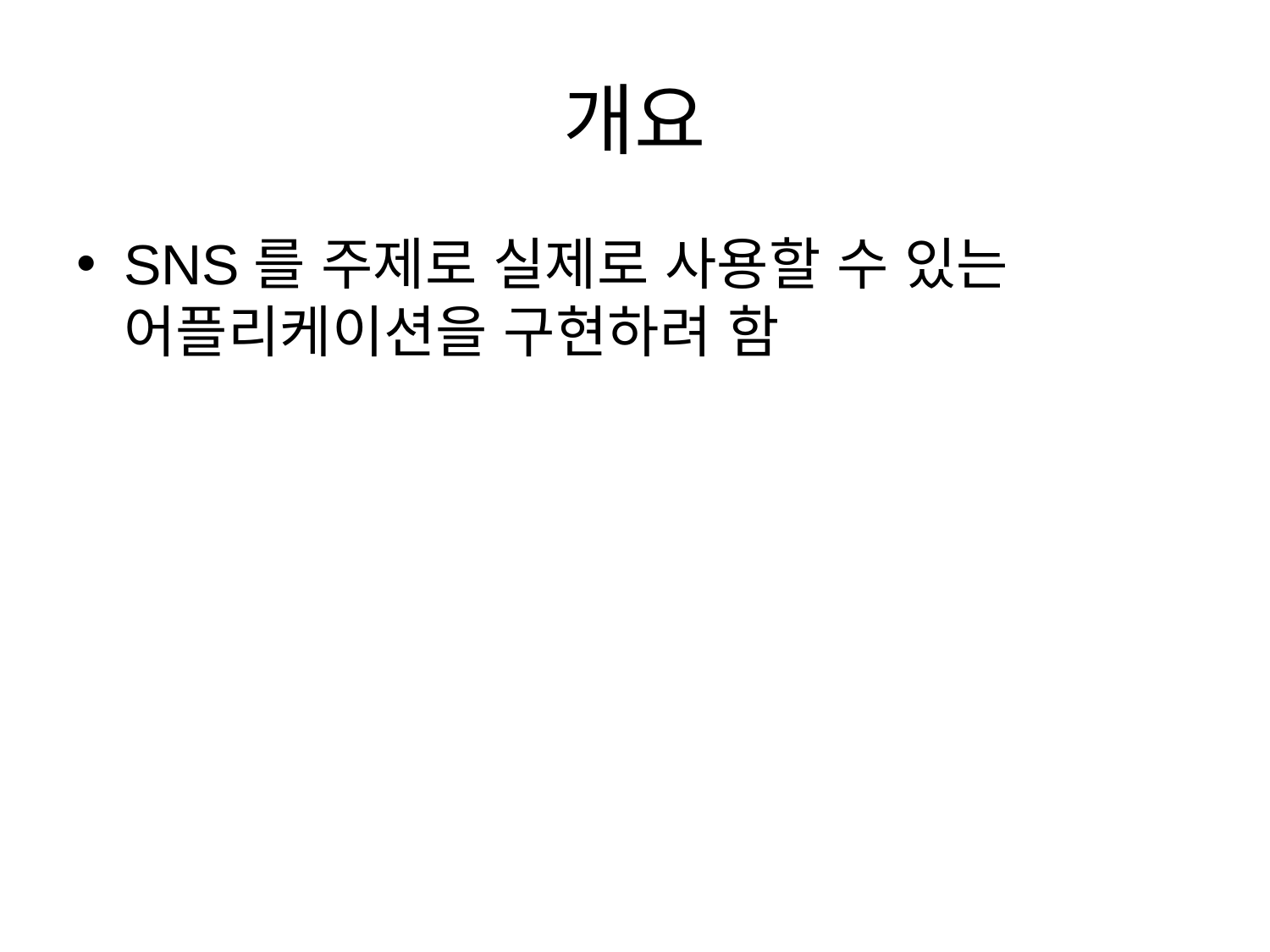

# 개요
SNS를 주제로 실제로 사용할 수 있는 어플리케이션을 구현하려 함